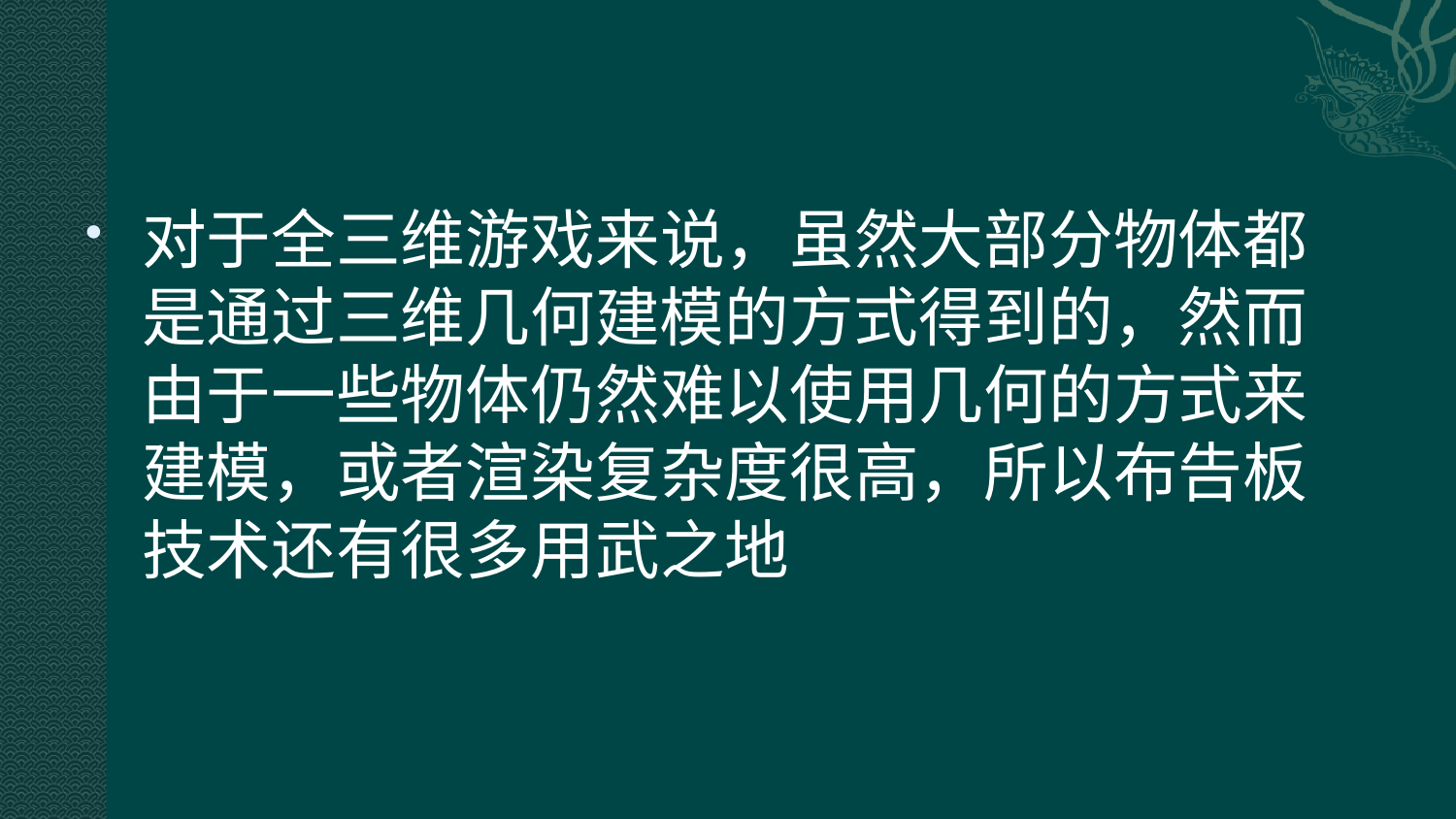

#
对于全三维游戏来说，虽然大部分物体都是通过三维几何建模的方式得到的，然而由于一些物体仍然难以使用几何的方式来建模，或者渲染复杂度很高，所以布告板技术还有很多用武之地